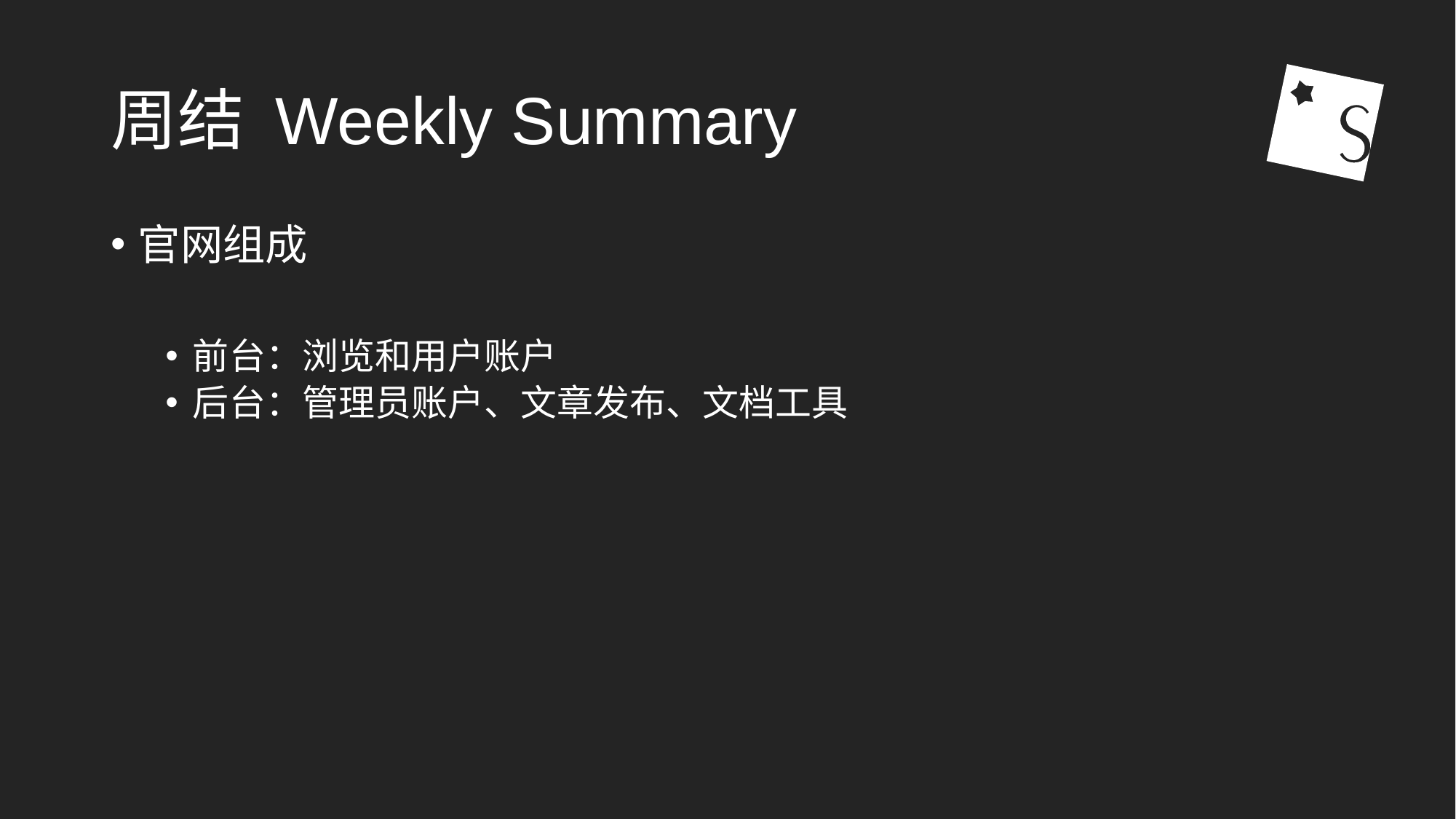

# 周结 Weekly Summary
官网组成

前台：浏览和用户账户
后台：管理员账户、文章发布、文档工具